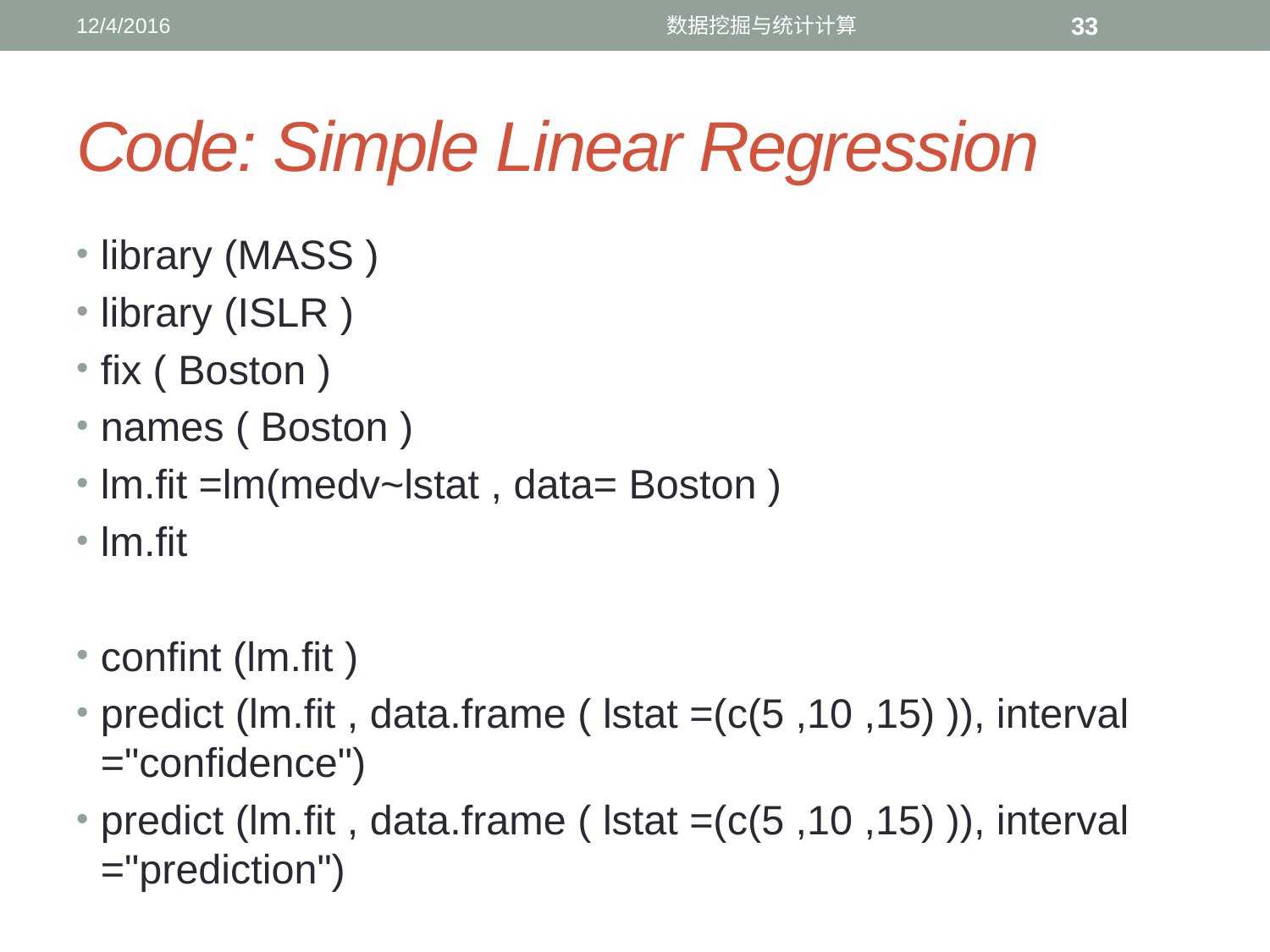

12/4/2016
数据挖掘与统计计算
33
# Code: Simple Linear Regression
library (MASS )
library (ISLR )
fix ( Boston )
names ( Boston )
lm.fit =lm(medv~lstat , data= Boston )
lm.fit

confint (lm.fit )
predict (lm.fit , data.frame ( lstat =(c(5 ,10 ,15) )), interval ="confidence")
predict (lm.fit , data.frame ( lstat =(c(5 ,10 ,15) )), interval ="prediction")